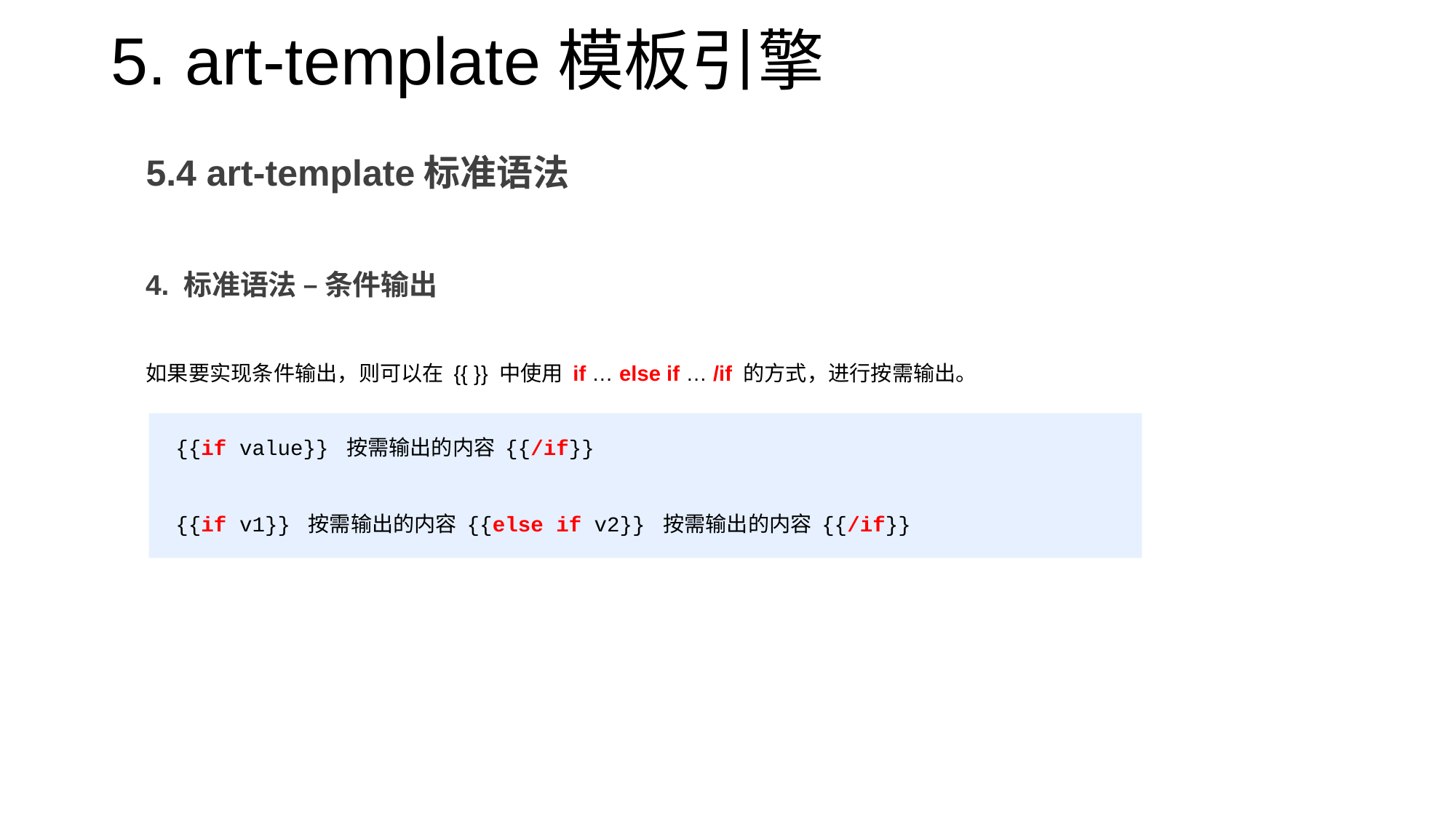

# 5. art-template模板引擎
5.4 art-template标准语法
4. 标准语法 – 条件输出
如果要实现条件输出，则可以在 {{ }} 中使用 if … else if … /if 的方式，进行按需输出。

{{if value}} 按需输出的内容 {{/if}}

{{if v1}} 按需输出的内容 {{else if v2}} 按需输出的内容 {{/if}}